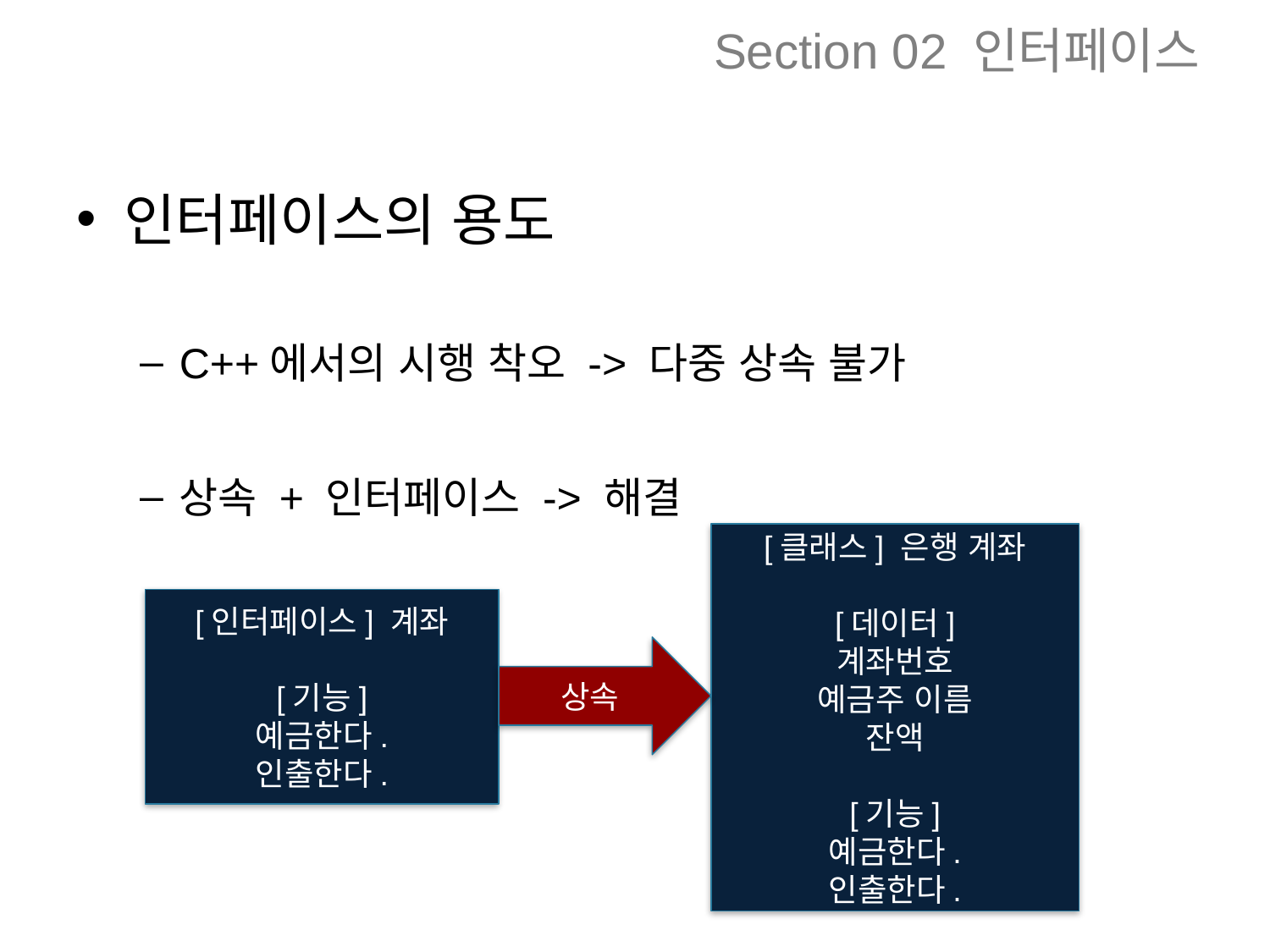

# Section 02 인터페이스

인터페이스의 용도

C++에서의 시행 착오 -> 다중 상속 불가

상속 + 인터페이스 -> 해결
[클래스] 은행 계좌

[데이터]
계좌번호
예금주 이름
잔액

[기능]
예금한다.
인출한다.
[인터페이스] 계좌

[기능]
예금한다.
인출한다.
상속